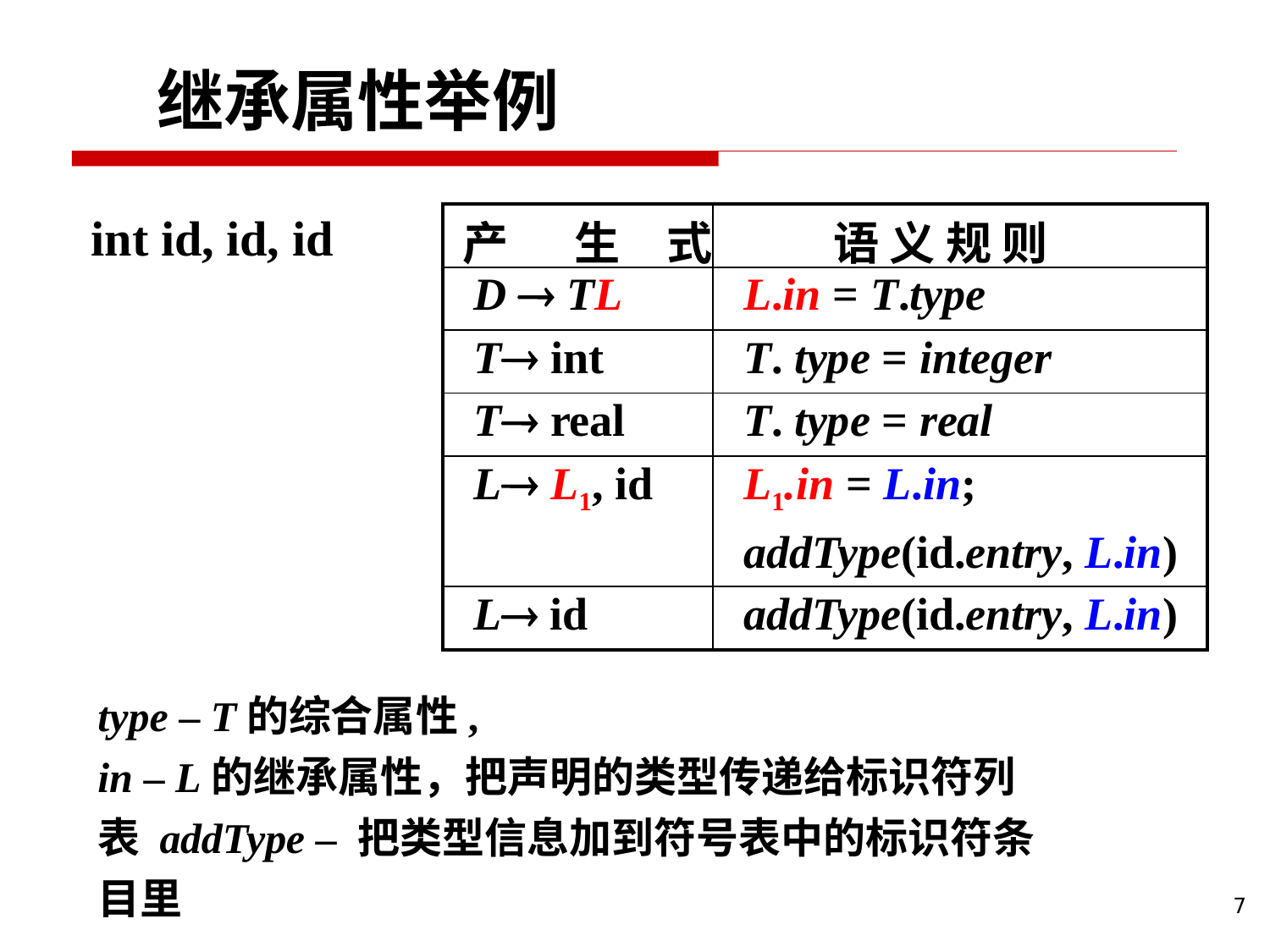

# 继承属性举例
| 产 生 式 | 语 义 规 则 |
| --- | --- |
| D → TL | L.in = T.type |
| T→ int | T. type = integer |
| T→ real | T. type = real |
| L→ L1, id | L1.in = L.in; addType(id.entry, L.in) |
| L→ id | addType(id.entry, L.in) |
int id, id, id
type – T的综合属性,
in – L的继承属性，把声明的类型传递给标识符列表 addType – 把类型信息加到符号表中的标识符条目里
7